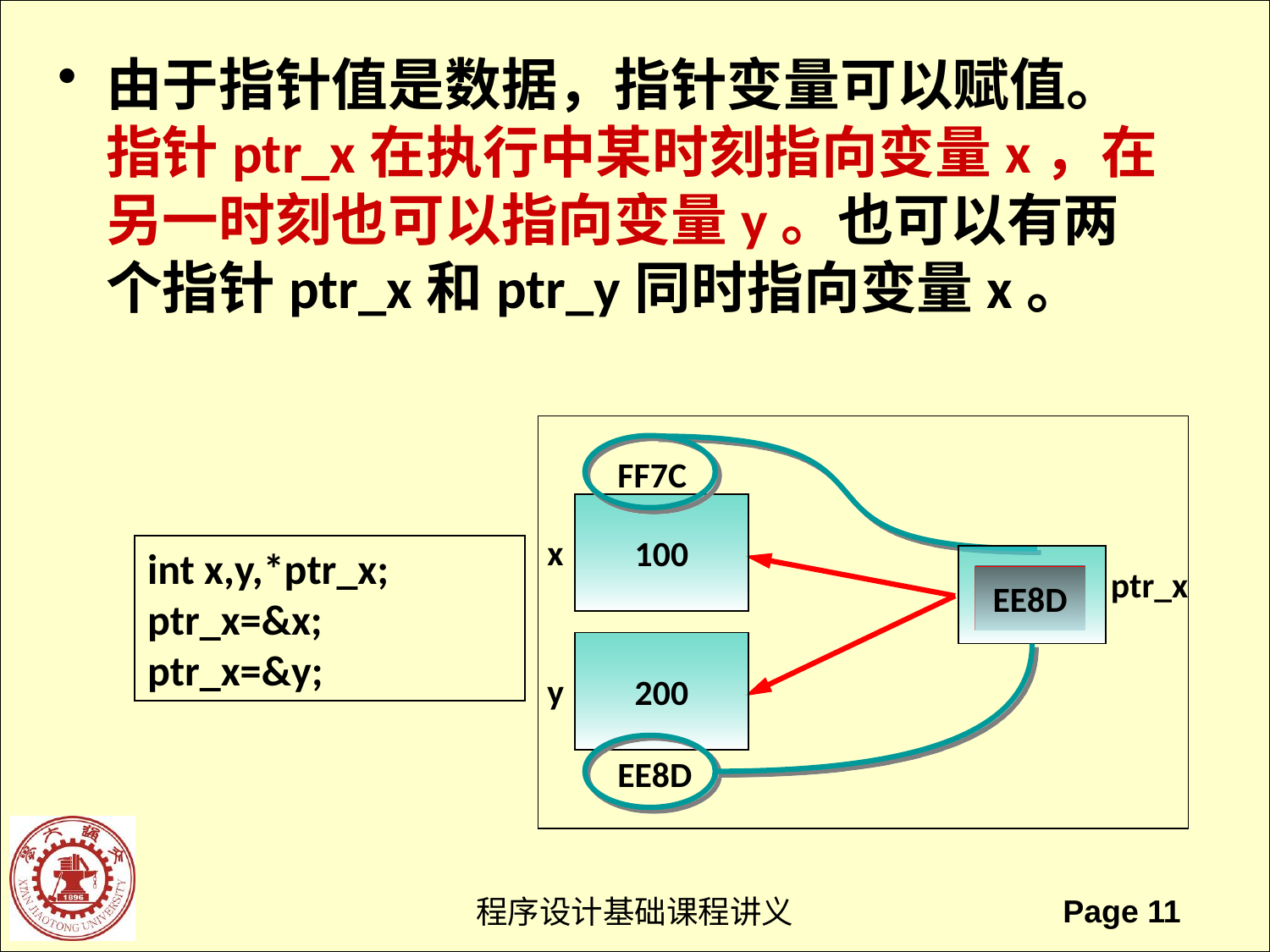

由于指针值是数据，指针变量可以赋值。指针ptr_x在执行中某时刻指向变量x，在另一时刻也可以指向变量y。也可以有两个指针ptr_x和ptr_y同时指向变量x。

FF7C
100
x

ptr_x
200
y
EE8D

int x,y,*ptr_x;
ptr_x=&x;
ptr_x=&y;

FF7C
EE8D

11